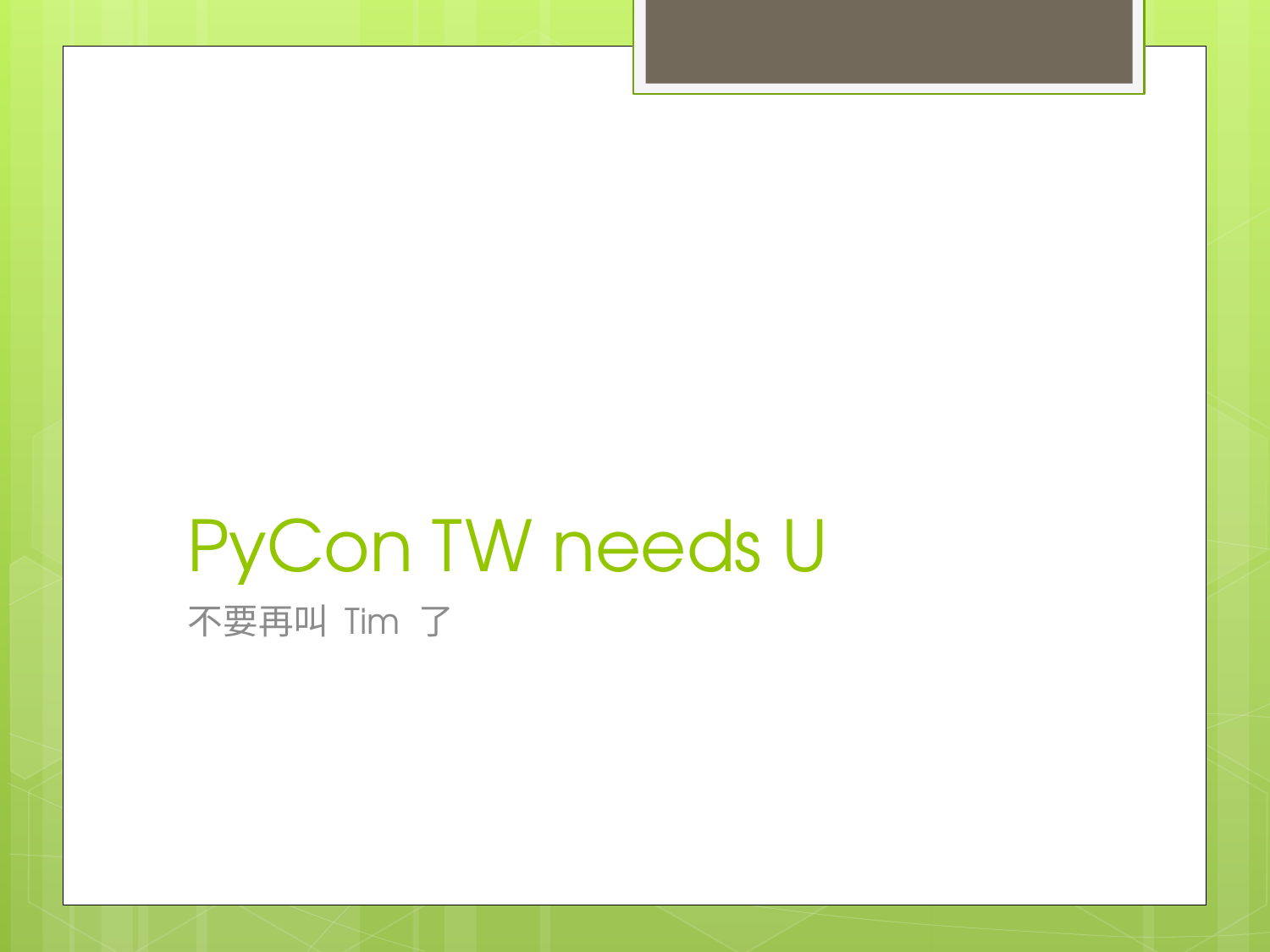

# PyCon TW needs U
不要再叫 Tim 了